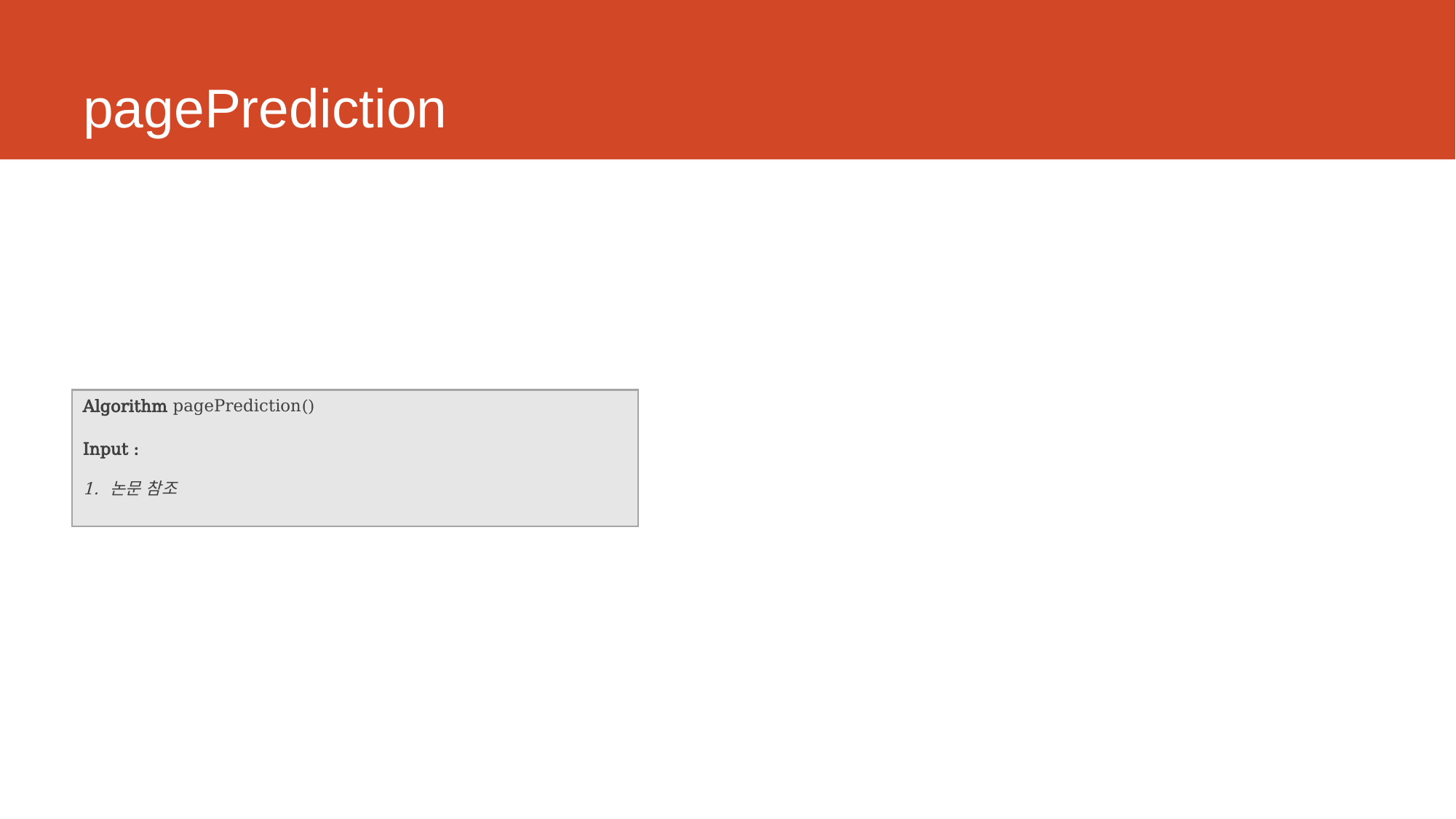

# pagePrediction
Algorithm pagePrediction()

Input :

논문 참조